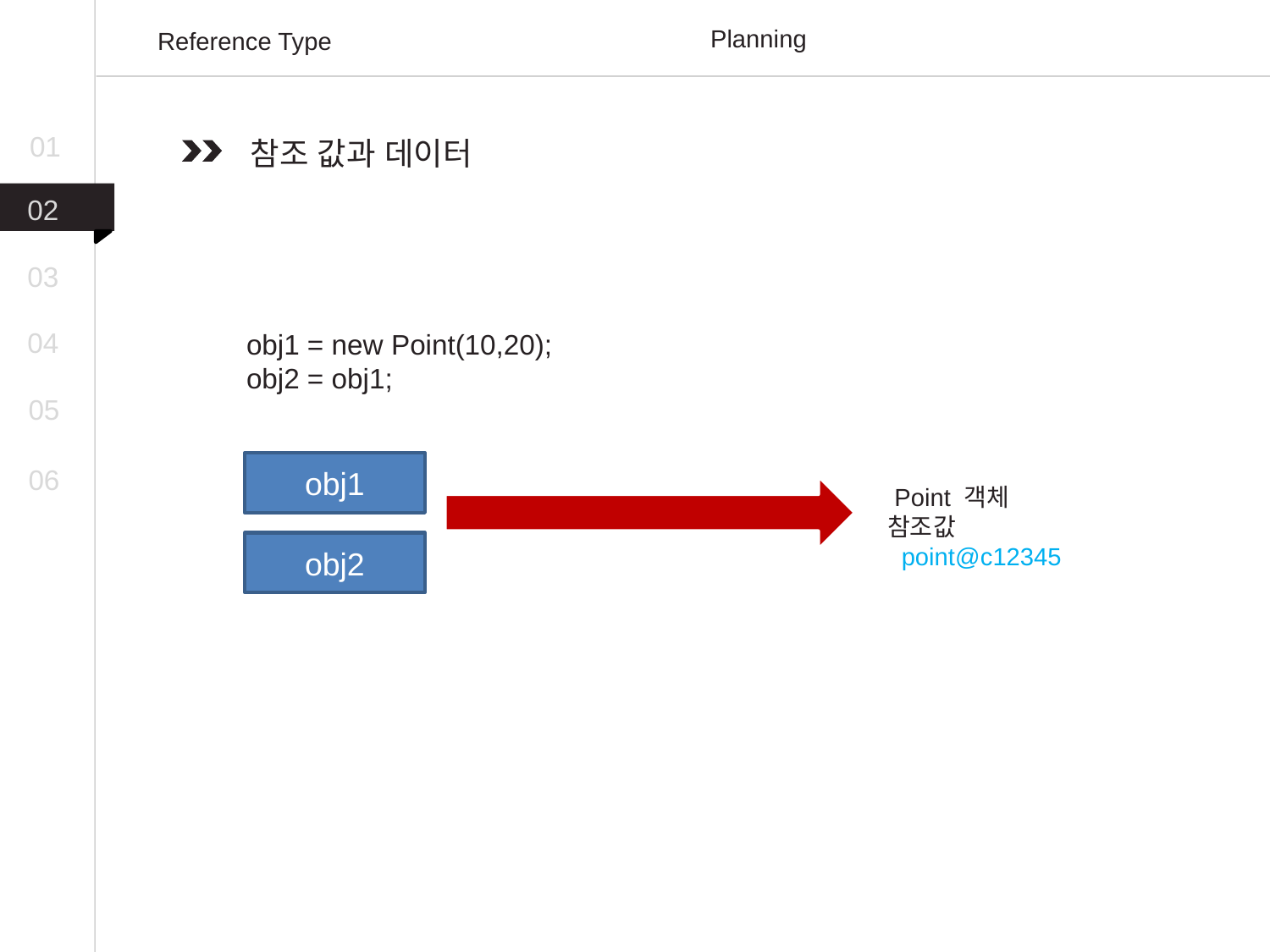

Planning
Reference Type
01
참조 값과 데이터

02

03
04
 obj1 = new Point(10,20);
 obj2 = obj1;
05
obj1
06

 Point 객체 참조값
  point@c12345
obj2